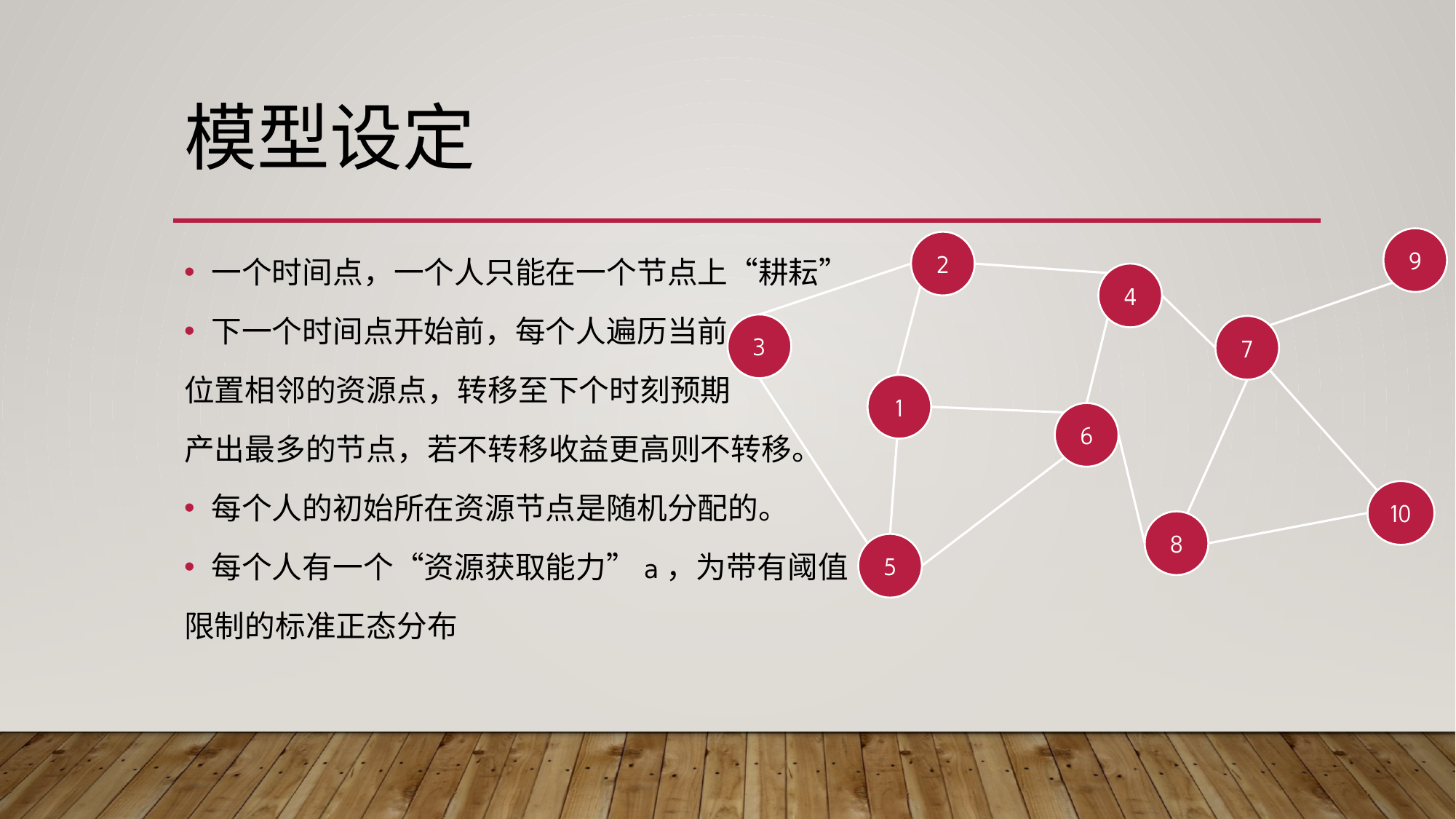

# 模型设定
9
2
4
3
7
1
6
10
8
5
一个时间点，一个人只能在一个节点上“耕耘”
下一个时间点开始前，每个人遍历当前
位置相邻的资源点，转移至下个时刻预期
产出最多的节点，若不转移收益更高则不转移。
每个人的初始所在资源节点是随机分配的。
每个人有一个“资源获取能力”a，为带有阈值
限制的标准正态分布